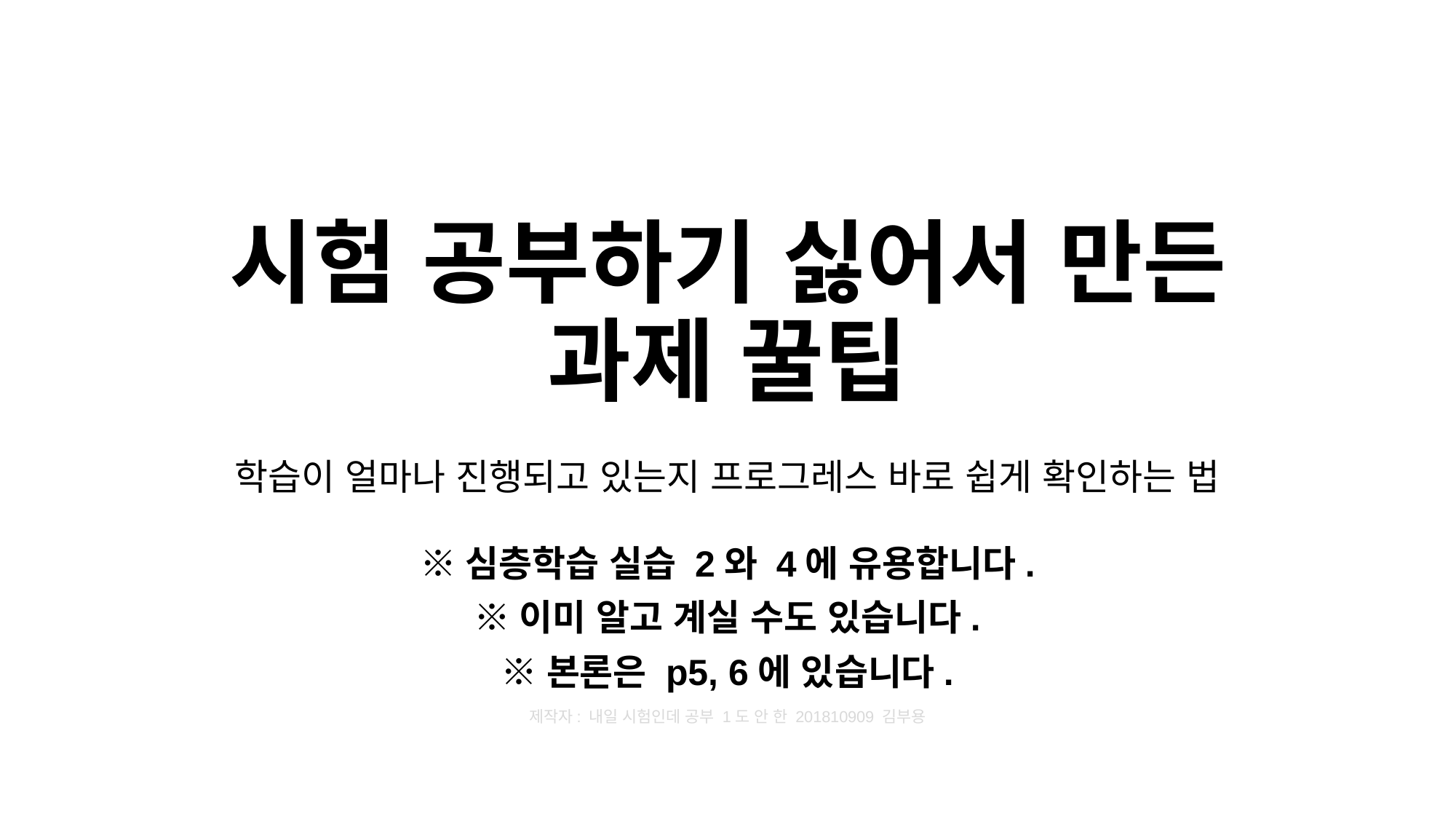

# 시험 공부하기 싫어서 만든 과제 꿀팁
학습이 얼마나 진행되고 있는지 프로그레스 바로 쉽게 확인하는 법

※심층학습 실습 2와 4에 유용합니다.
※이미 알고 계실 수도 있습니다.
※본론은 p5, 6에 있습니다.
제작자: 내일 시험인데 공부 1도 안 한 201810909 김부용